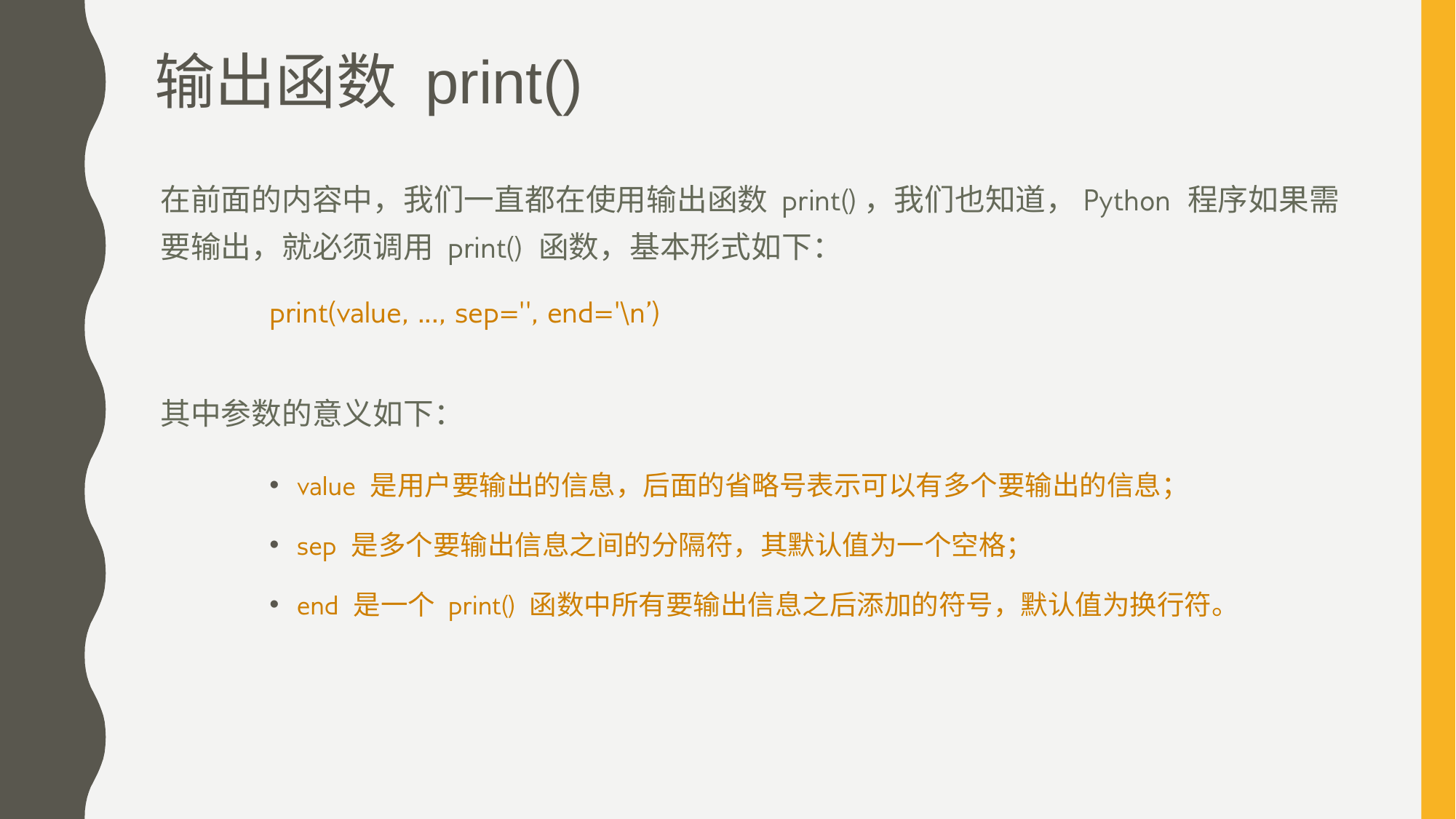

# 输出函数 print()
在前面的内容中，我们一直都在使用输出函数 print()，我们也知道，Python 程序如果需要输出，就必须调用 print() 函数，基本形式如下：
	print(value, ..., sep='', end='\n’)

其中参数的意义如下：
value 是用户要输出的信息，后面的省略号表示可以有多个要输出的信息；
sep 是多个要输出信息之间的分隔符，其默认值为一个空格；
end 是一个 print() 函数中所有要输出信息之后添加的符号，默认值为换行符。